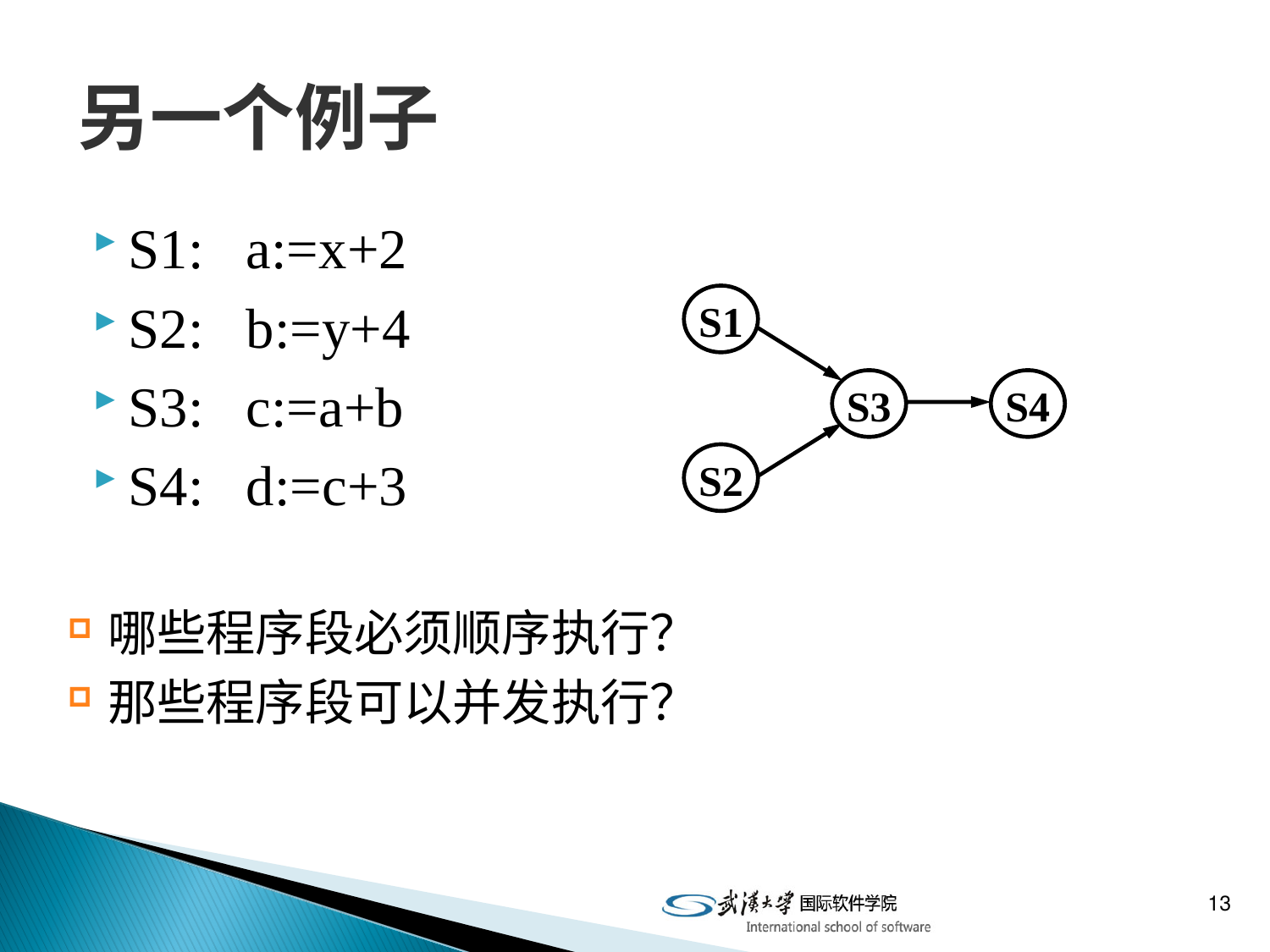

# 另一个例子
S1:   a:=x+2
S2:   b:=y+4
S3:   c:=a+b
S4:   d:=c+3
S1
S3
S4
S2

哪些程序段必须顺序执行？
那些程序段可以并发执行？